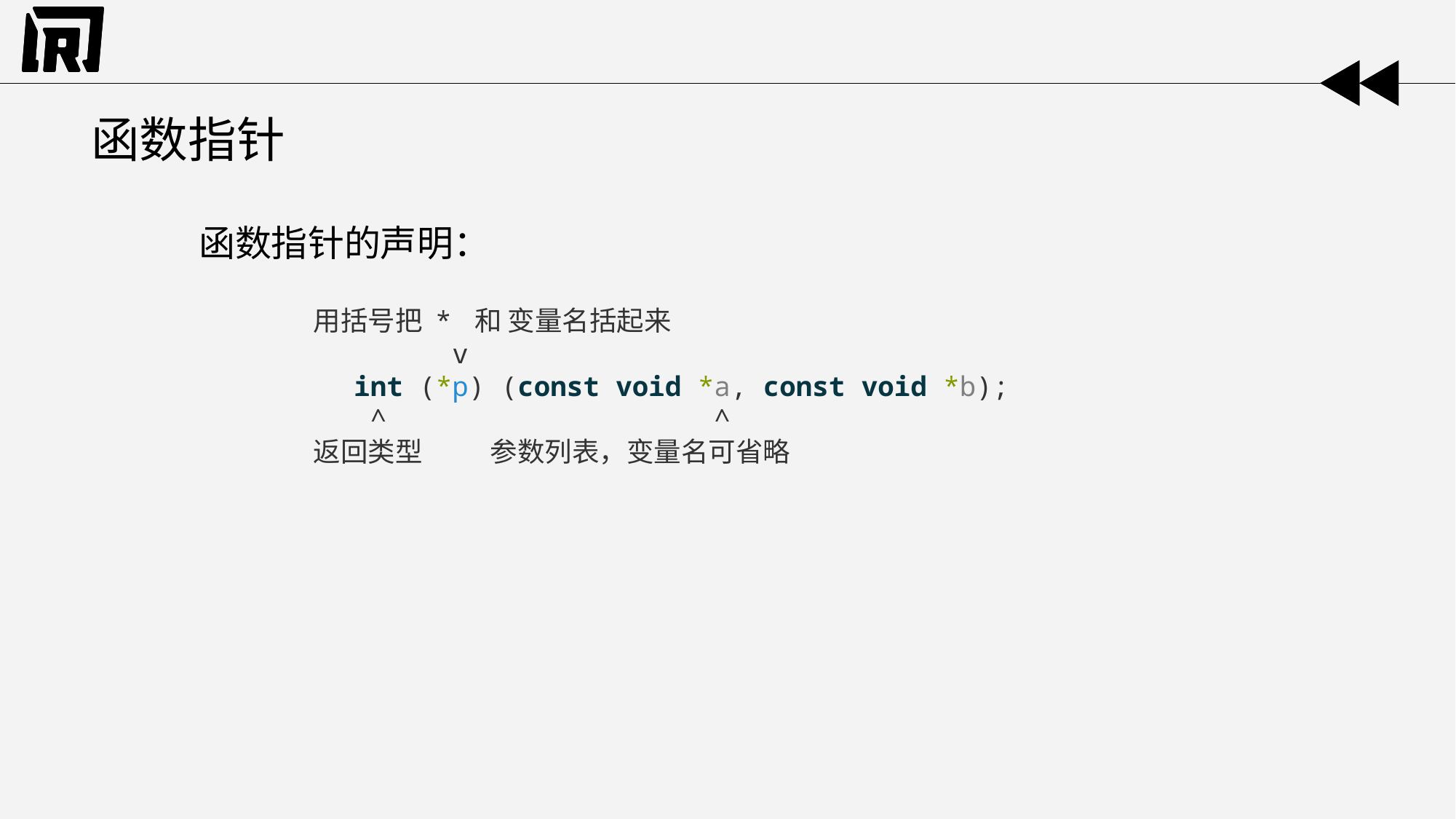

# 函数指针
函数指针的声明：

   用括号把 * 和 变量名括起来
          v
    int (*p) (const void *a, const void *b);
     ^                    ^
   返回类型           参数列表，变量名可省略